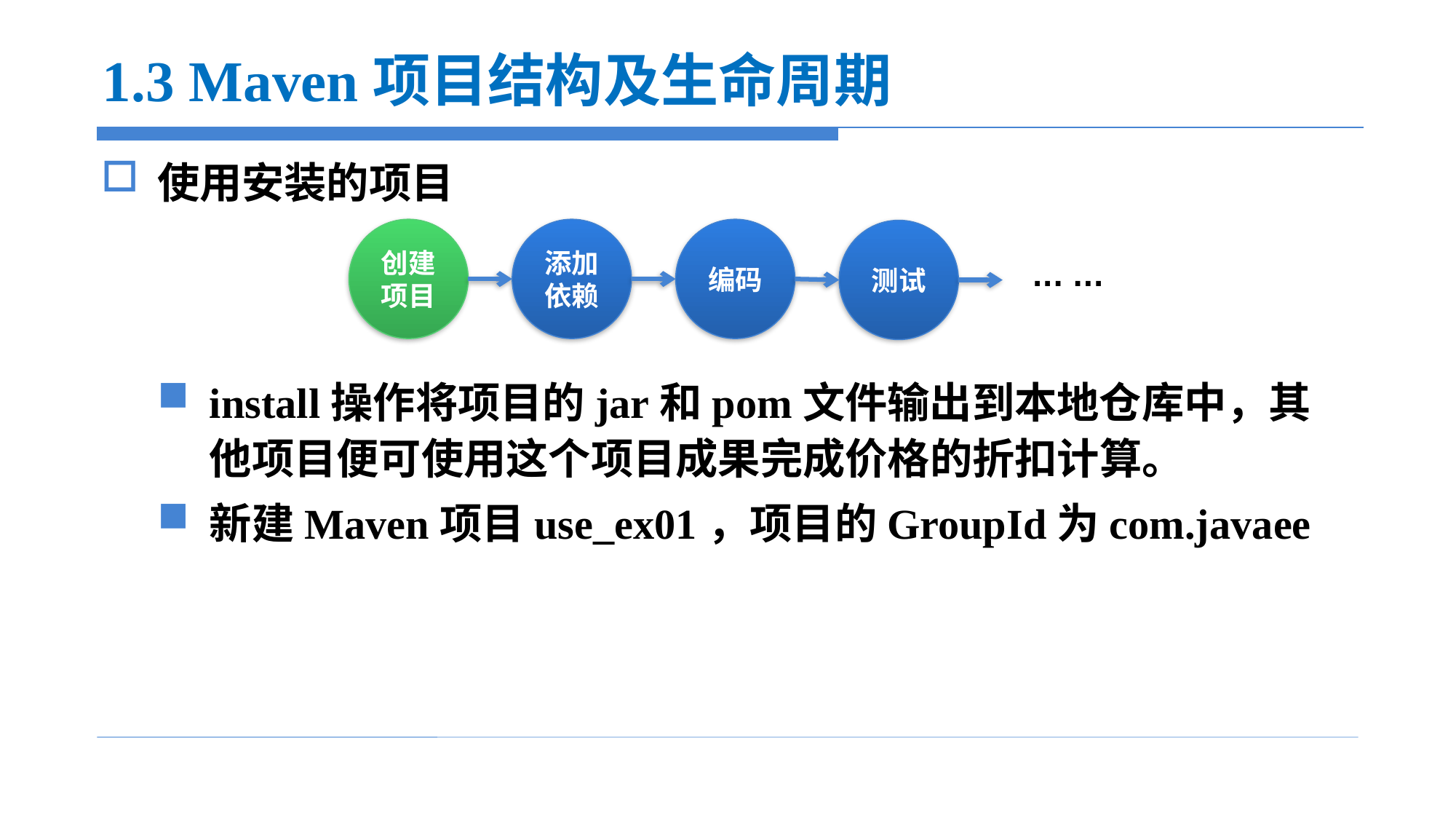

# 1.3 Maven项目结构及生命周期
使用安装的项目

install操作将项目的jar和pom文件输出到本地仓库中，其他项目便可使用这个项目成果完成价格的折扣计算。
新建Maven项目use_ex01，项目的GroupId为com.javaee
创建项目
添加依赖
编码
测试
... ...
33